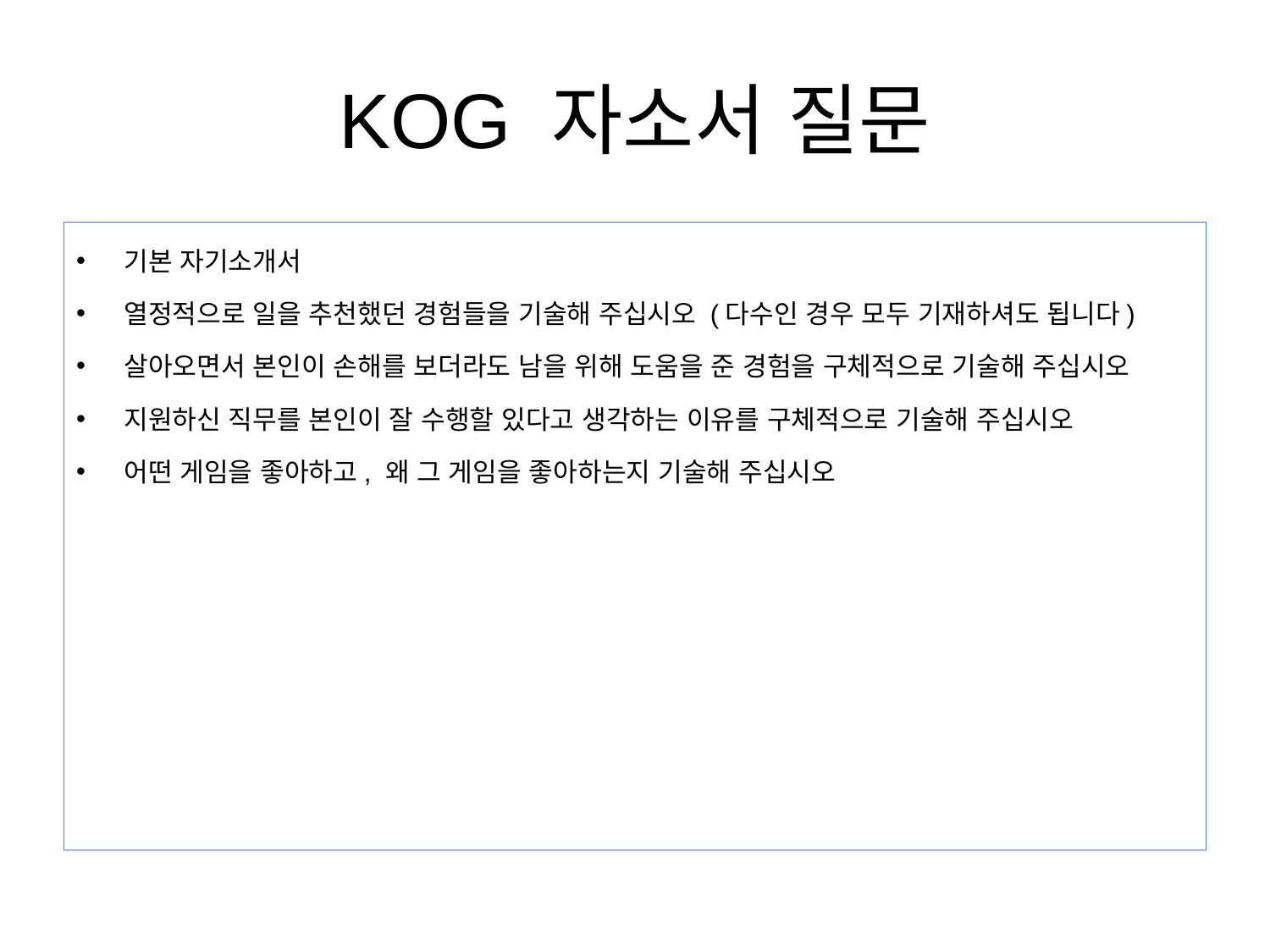

# KOG 자소서 질문
기본 자기소개서
열정적으로 일을 추천했던 경험들을 기술해 주십시오 (다수인 경우 모두 기재하셔도 됩니다)
살아오면서 본인이 손해를 보더라도 남을 위해 도움을 준 경험을 구체적으로 기술해 주십시오
지원하신 직무를 본인이 잘 수행할 있다고 생각하는 이유를 구체적으로 기술해 주십시오
어떤 게임을 좋아하고, 왜 그 게임을 좋아하는지 기술해 주십시오